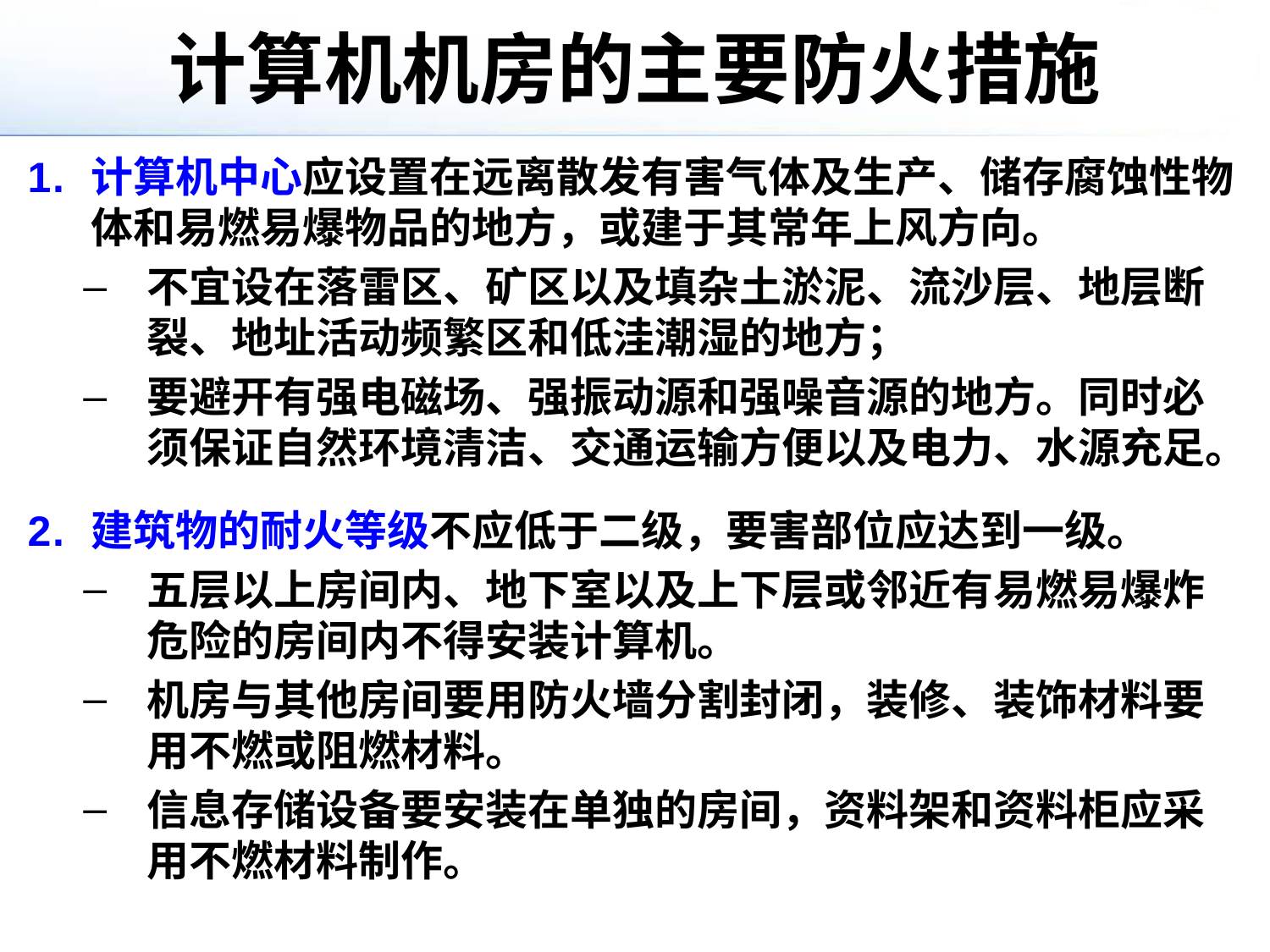

# 计算机机房的主要防火措施
计算机中心应设置在远离散发有害气体及生产、储存腐蚀性物体和易燃易爆物品的地方，或建于其常年上风方向。
不宜设在落雷区、矿区以及填杂土淤泥、流沙层、地层断裂、地址活动频繁区和低洼潮湿的地方；
要避开有强电磁场、强振动源和强噪音源的地方。同时必须保证自然环境清洁、交通运输方便以及电力、水源充足。
建筑物的耐火等级不应低于二级，要害部位应达到一级。
五层以上房间内、地下室以及上下层或邻近有易燃易爆炸危险的房间内不得安装计算机。
机房与其他房间要用防火墙分割封闭，装修、装饰材料要用不燃或阻燃材料。
信息存储设备要安装在单独的房间，资料架和资料柜应采用不燃材料制作。